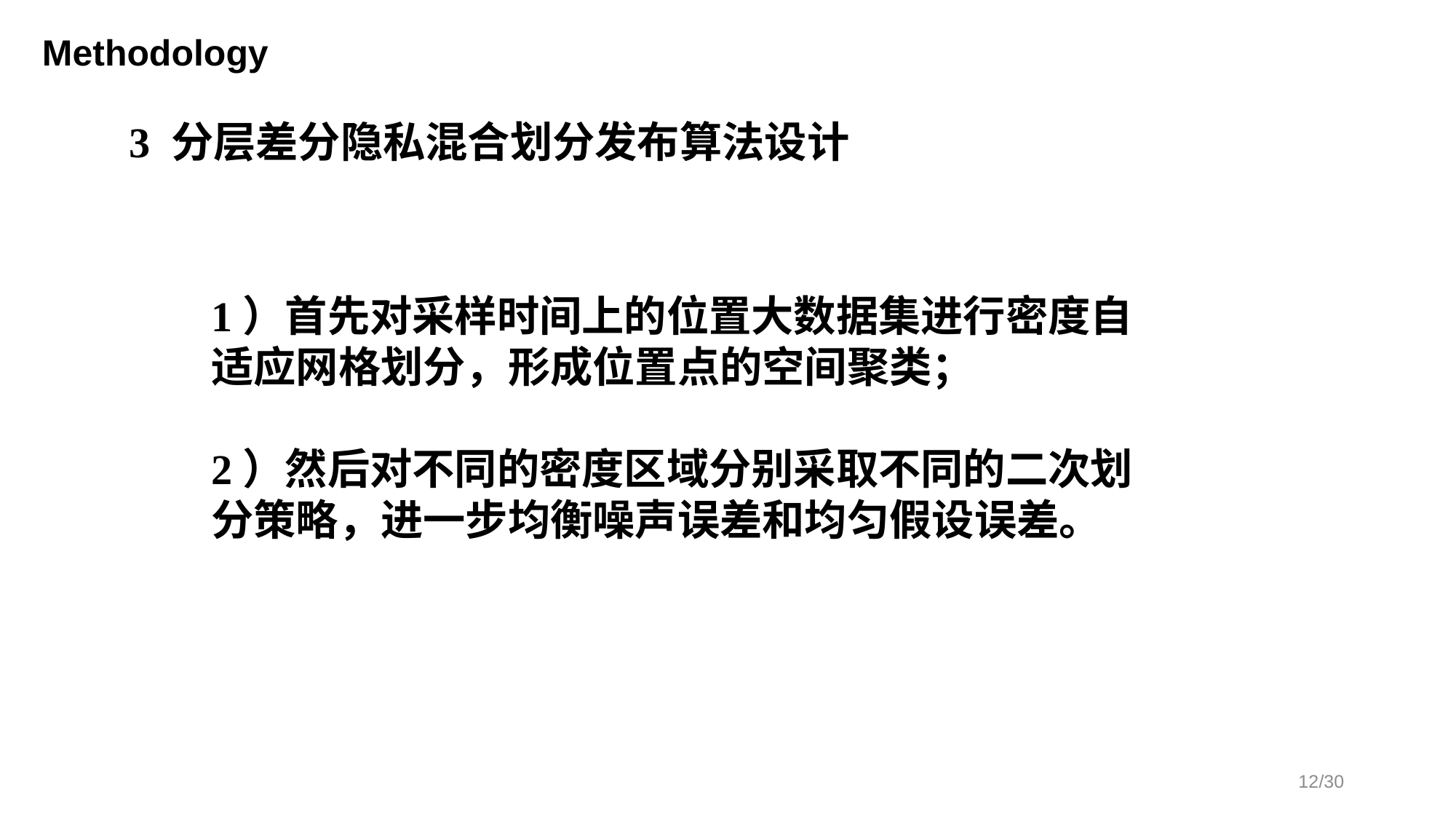

Methodology
3 分层差分隐私混合划分发布算法设计
1）首先对采样时间上的位置大数据集进行密度自适应网格划分，形成位置点的空间聚类；

2）然后对不同的密度区域分别采取不同的二次划分策略，进一步均衡噪声误差和均匀假设误差。
12